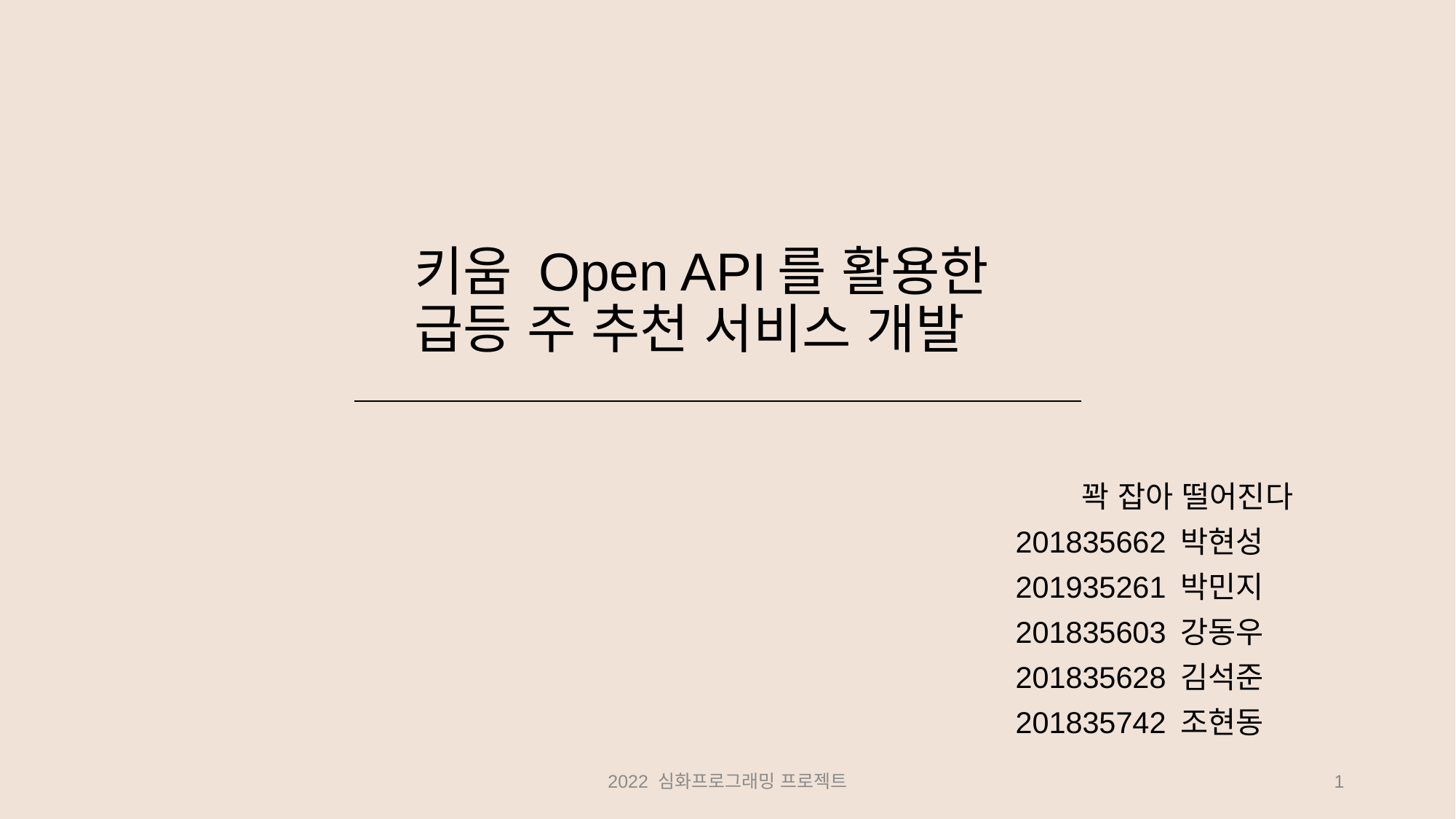

키움 Open API를 활용한
급등 주 추천 서비스 개발
꽉 잡아 떨어진다
201835662 박현성
201935261 박민지
201835603 강동우
201835628 김석준
201835742 조현동
2022 심화프로그래밍 프로젝트
1